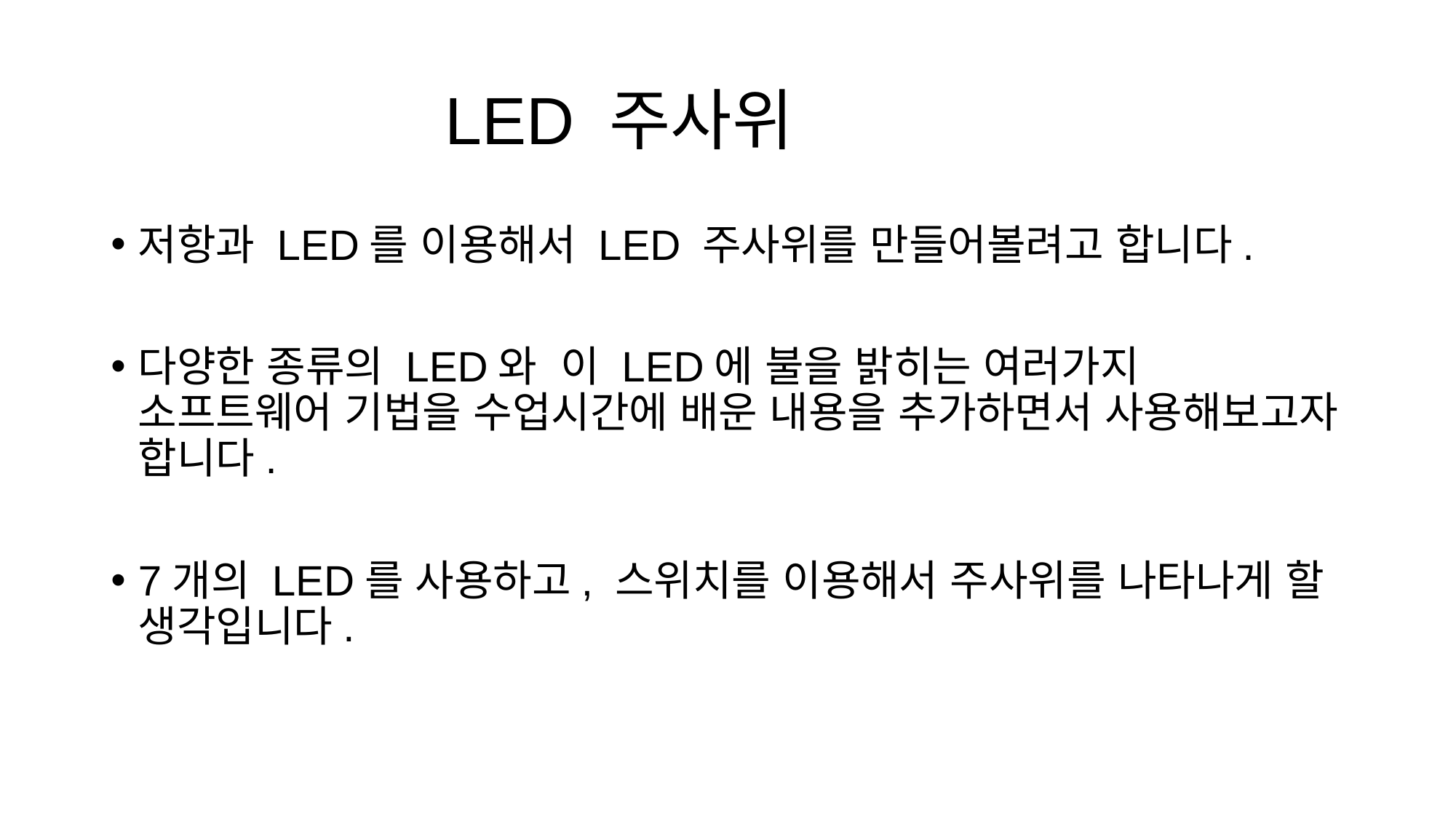

# LED 주사위
저항과 LED를 이용해서 LED 주사위를 만들어볼려고 합니다.

다양한 종류의 LED와  이 LED에 불을 밝히는 여러가지 소프트웨어 기법을 수업시간에 배운 내용을 추가하면서 사용해보고자 합니다.

7개의 LED를 사용하고, 스위치를 이용해서 주사위를 나타나게 할 생각입니다.